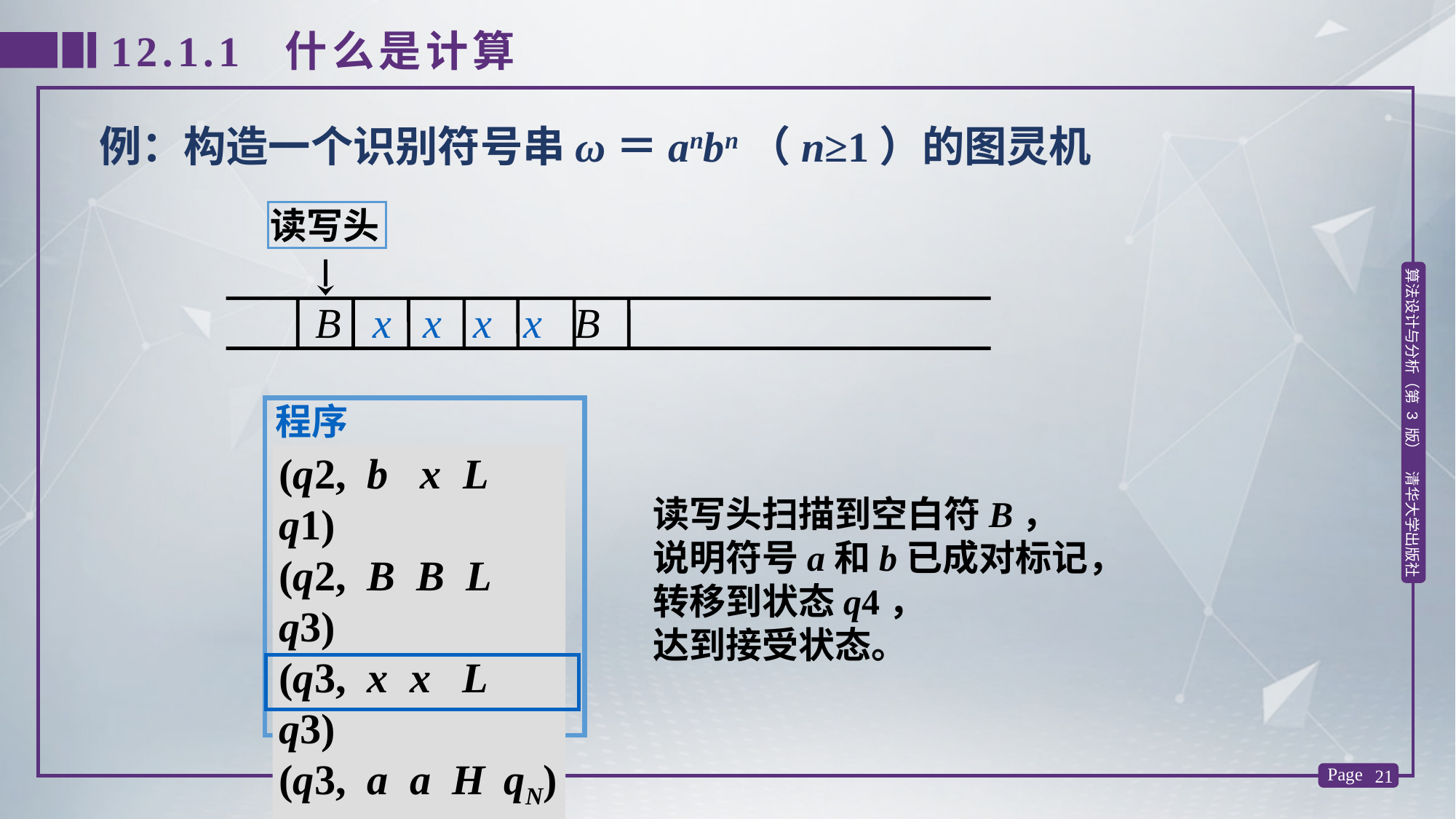

12.1.1  什么是计算
例：构造一个识别符号串ω＝anbn（n≥1）的图灵机
读写头

B   x   x   x   x   B

程序

(q2,  b   x  L  q1)
(q2,  B  B  L  q3)
(q3,  x  x   L  q3)
(q3,  a  a  H  qN)
(q3,  B B  H  q4)

读写头扫描到空白符B，
说明符号a和b已成对标记，
转移到状态q4，
达到接受状态。